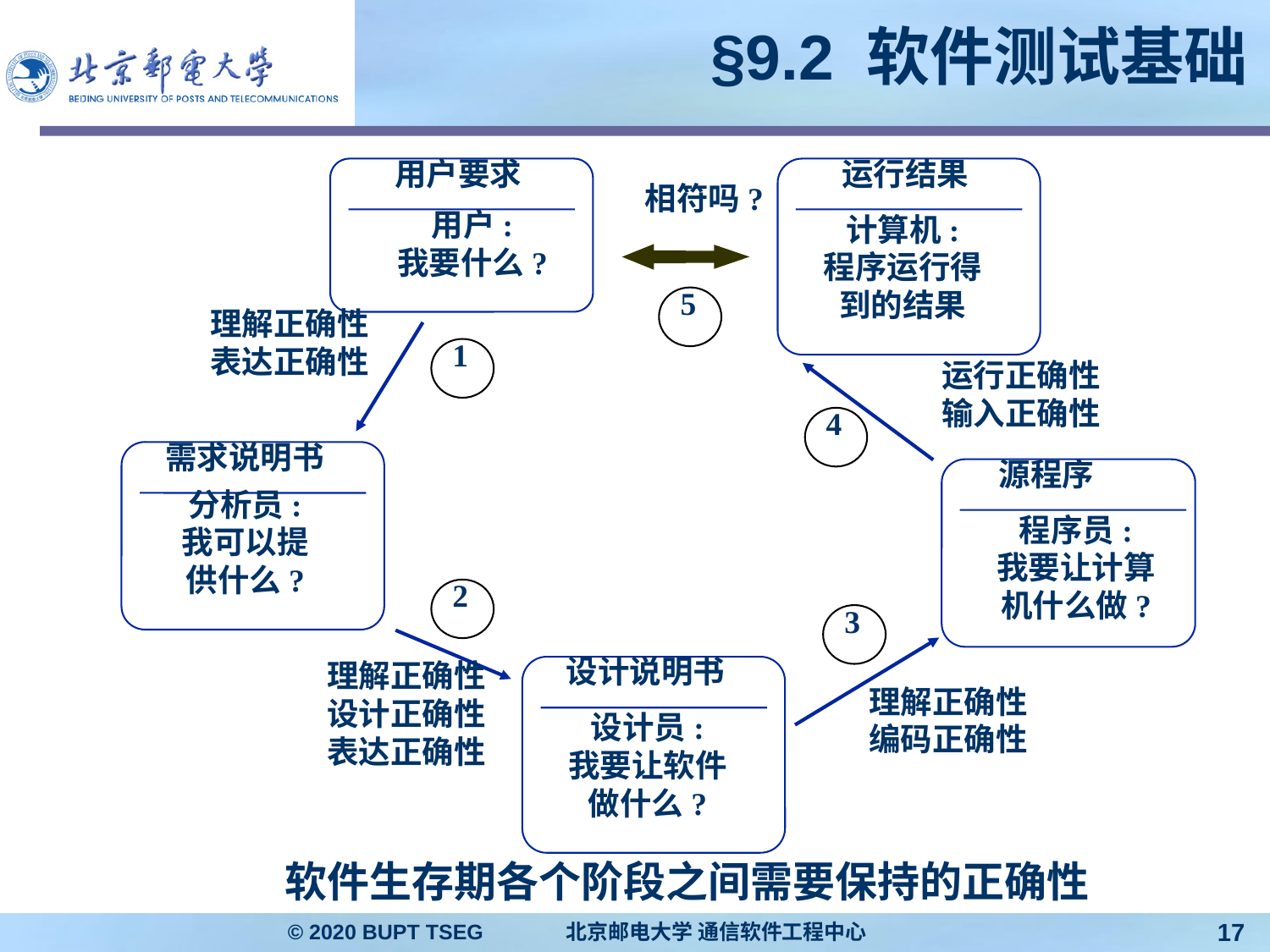

# §9.2 软件测试基础

用户要求
运行结果
相符吗?

用户:
我要什么?
计算机:
程序运行得
到的结果

5
理解正确性
表达正确性

1
运行正确性
输入正确性

4

需求说明书

源程序
分析员:
我可以提
供什么?

程序员:
我要让计算
机什么做?

2

3

设计说明书
理解正确性
设计正确性
表达正确性
理解正确性
编码正确性

设计员:
我要让软件
做什么?

软件生存期各个阶段之间需要保持的正确性
© 2020 BUPT TSEG             北京邮电大学 通信软件工程中心